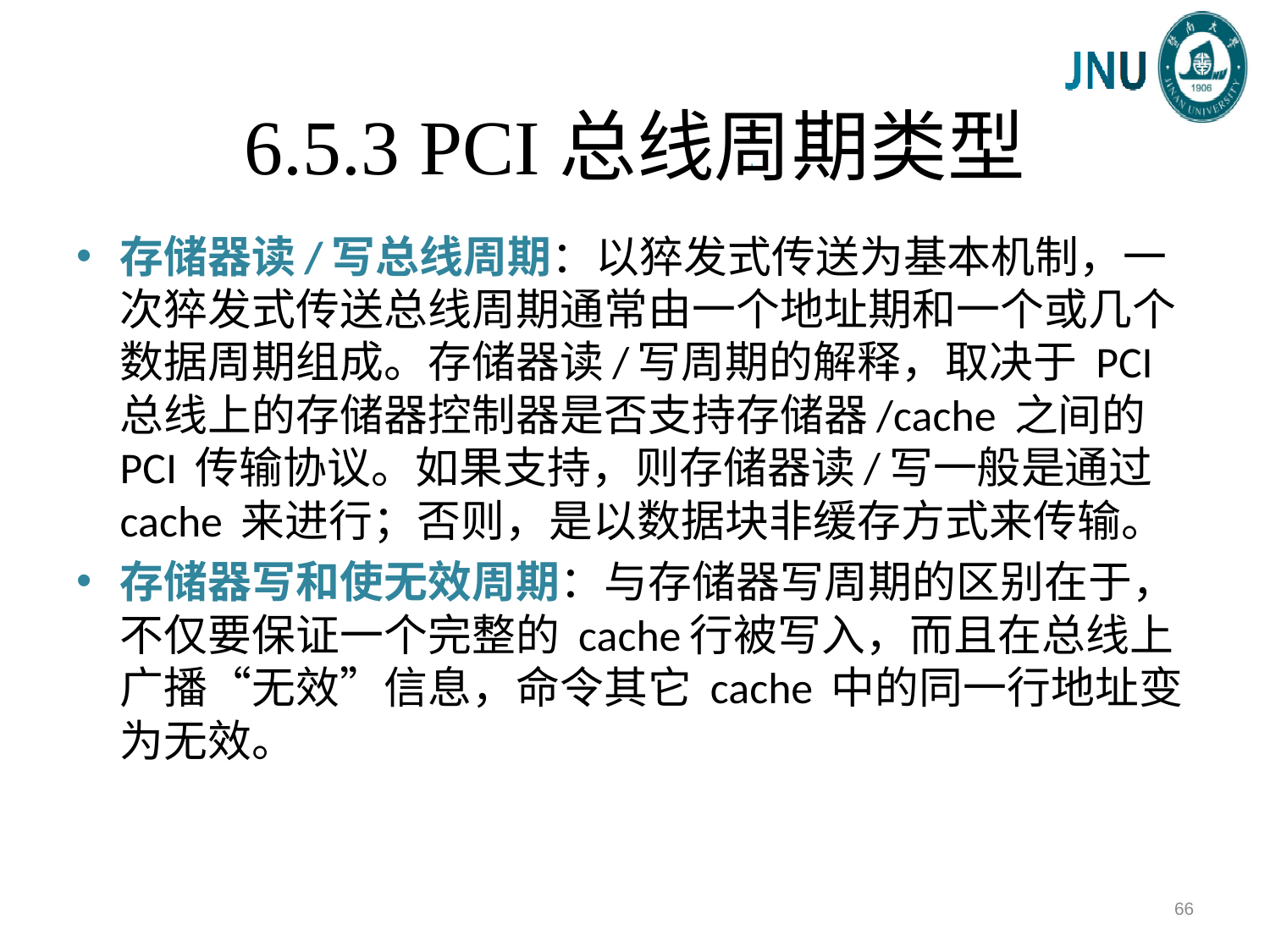

# 6.5.3 PCI总线周期类型
存储器读/写总线周期：以猝发式传送为基本机制，一次猝发式传送总线周期通常由一个地址期和一个或几个数据周期组成。存储器读/写周期的解释，取决于 PCI 总线上的存储器控制器是否支持存储器/cache 之间的 PCI 传输协议。如果支持，则存储器读/写一般是通过 cache 来进行；否则，是以数据块非缓存方式来传输。
存储器写和使无效周期：与存储器写周期的区别在于，不仅要保证一个完整的 cache行被写入，而且在总线上广播“无效”信息，命令其它 cache 中的同一行地址变为无效。
66